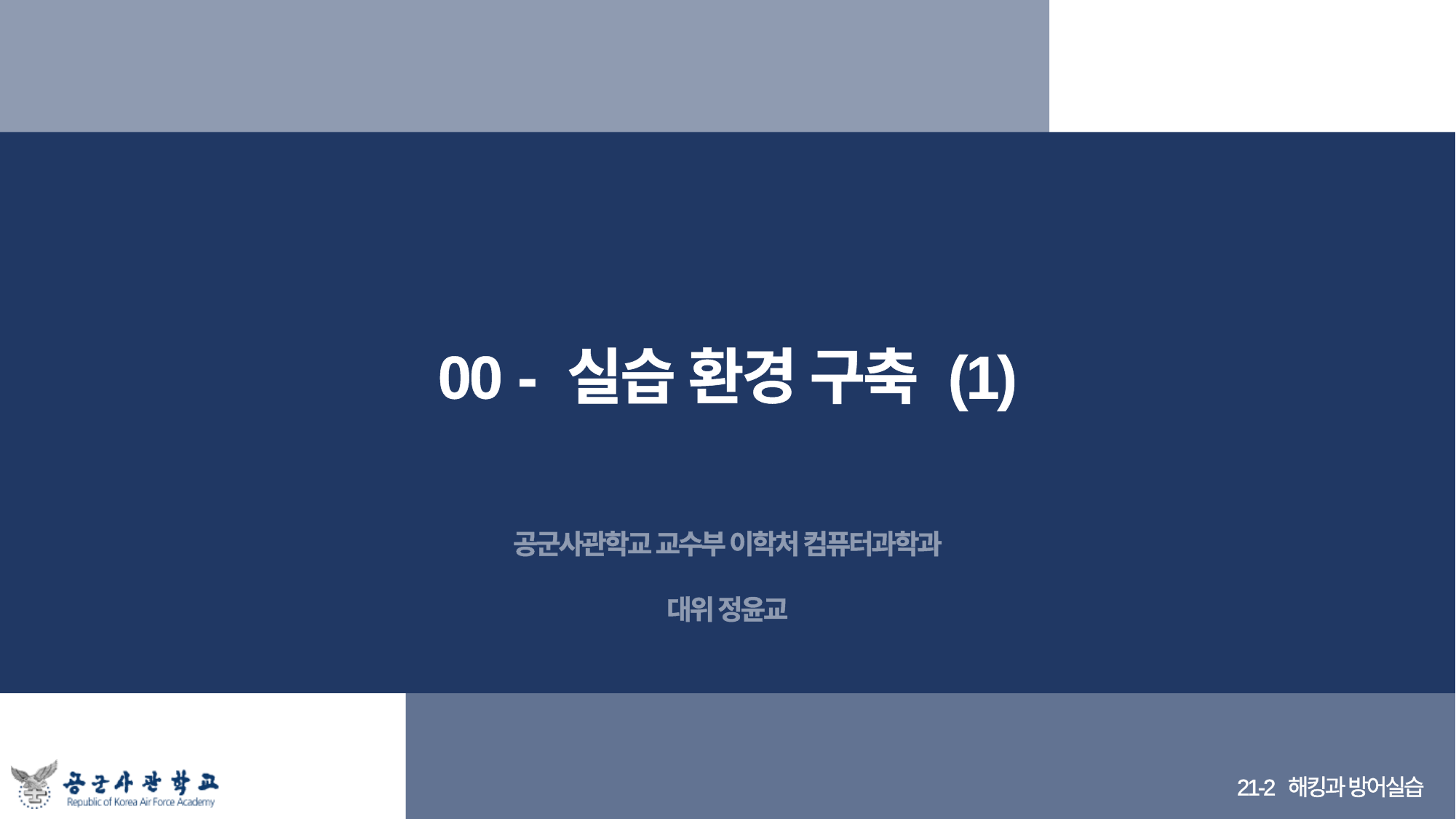

# 00 - 실습 환경 구축 (1)